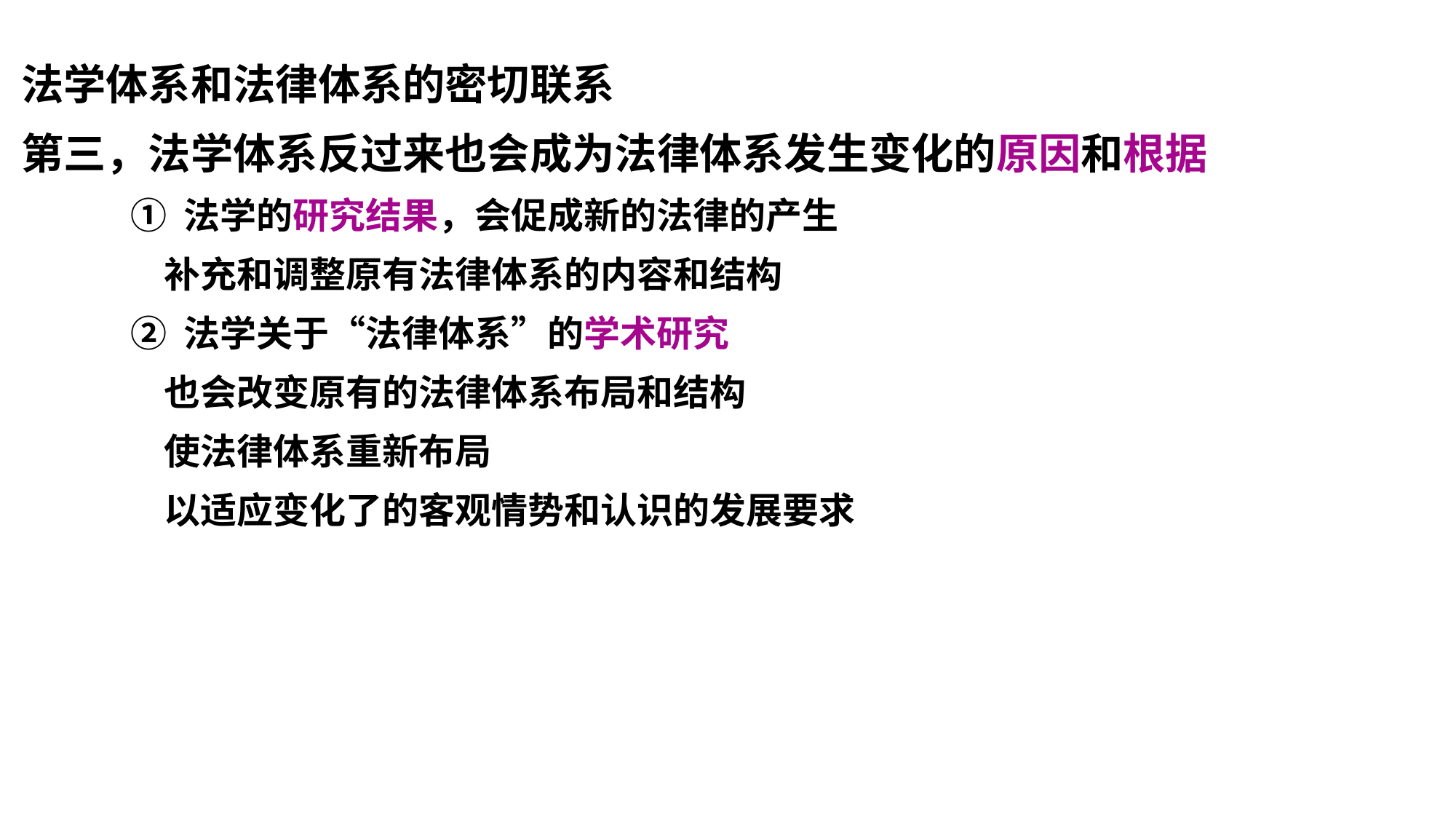

法学体系和法律体系的密切联系
第三，法学体系反过来也会成为法律体系发生变化的原因和根据
① 法学的研究结果，会促成新的法律的产生
   补充和调整原有法律体系的内容和结构
② 法学关于“法律体系”的学术研究
   也会改变原有的法律体系布局和结构
   使法律体系重新布局
   以适应变化了的客观情势和认识的发展要求